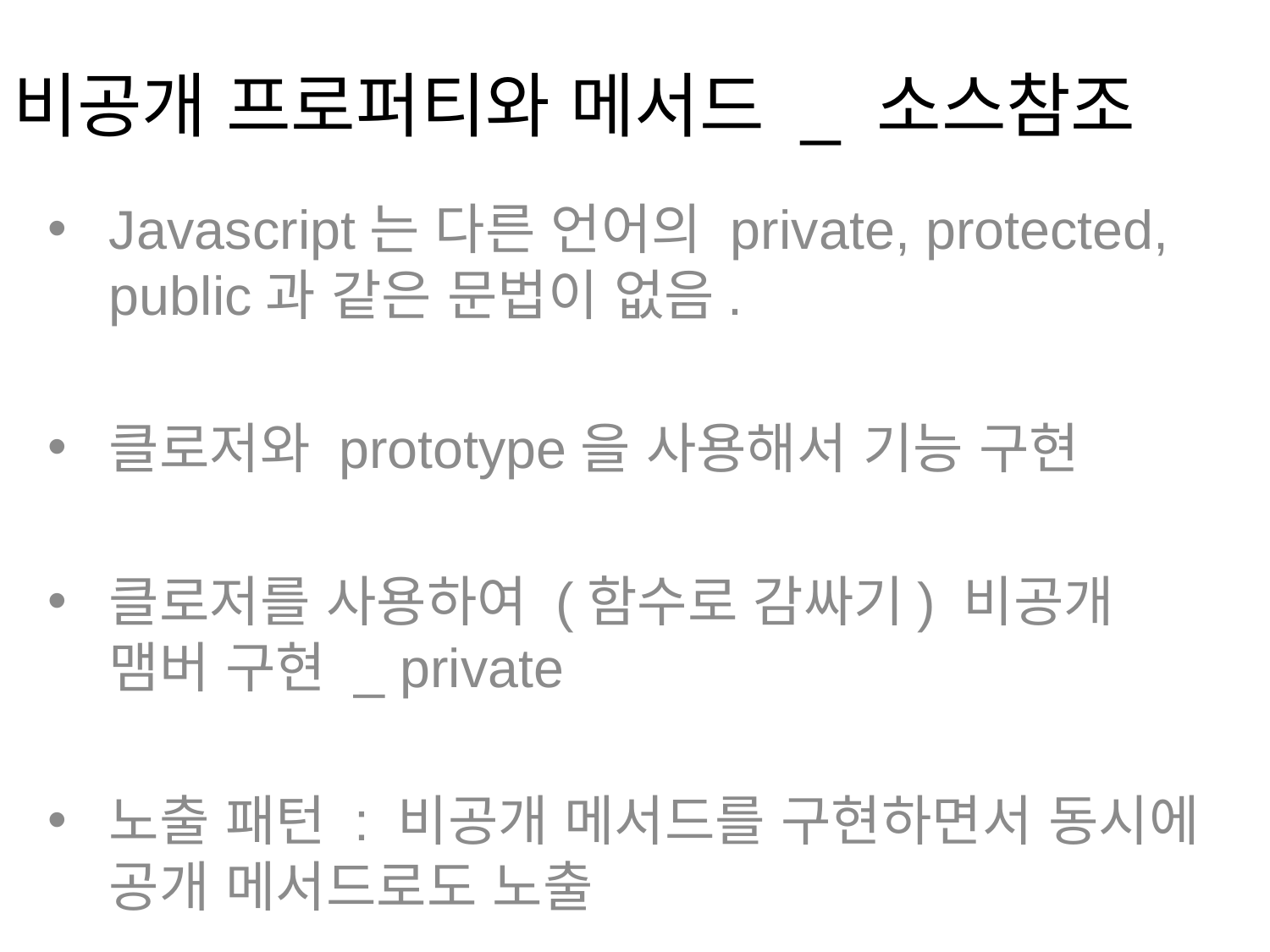

# 비공개 프로퍼티와 메서드 _ 소스참조
Javascript는 다른 언어의 private, protected, public과 같은 문법이 없음.

클로저와 prototype을 사용해서 기능 구현

클로저를 사용하여 (함수로 감싸기) 비공개 맴버 구현 _ private

노출 패턴 : 비공개 메서드를 구현하면서 동시에 공개 메서드로도 노출